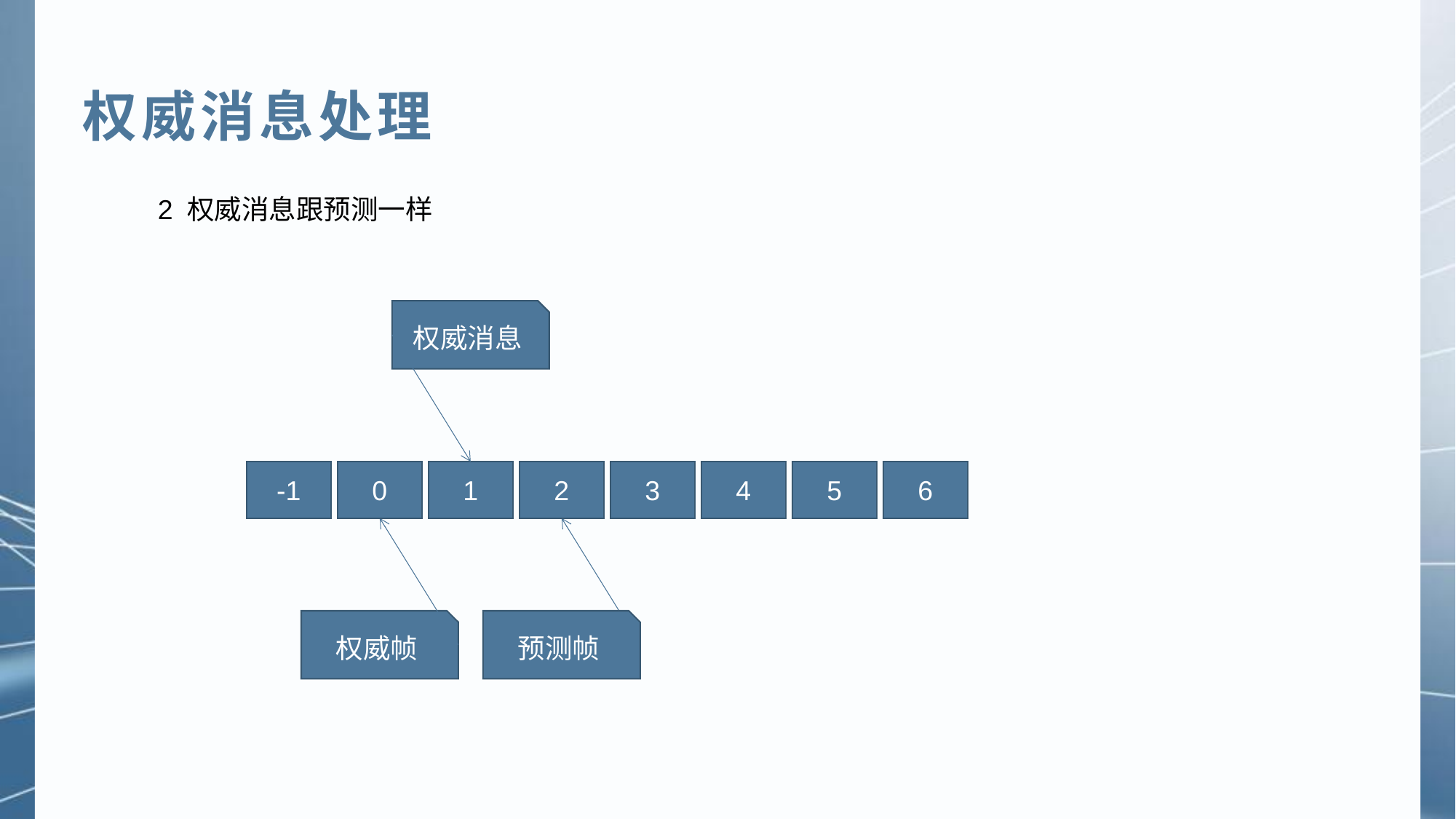

权威消息处理
2 权威消息跟预测一样

权威消息
-1
0
1
2
3
4
5
6
权威帧
预测帧